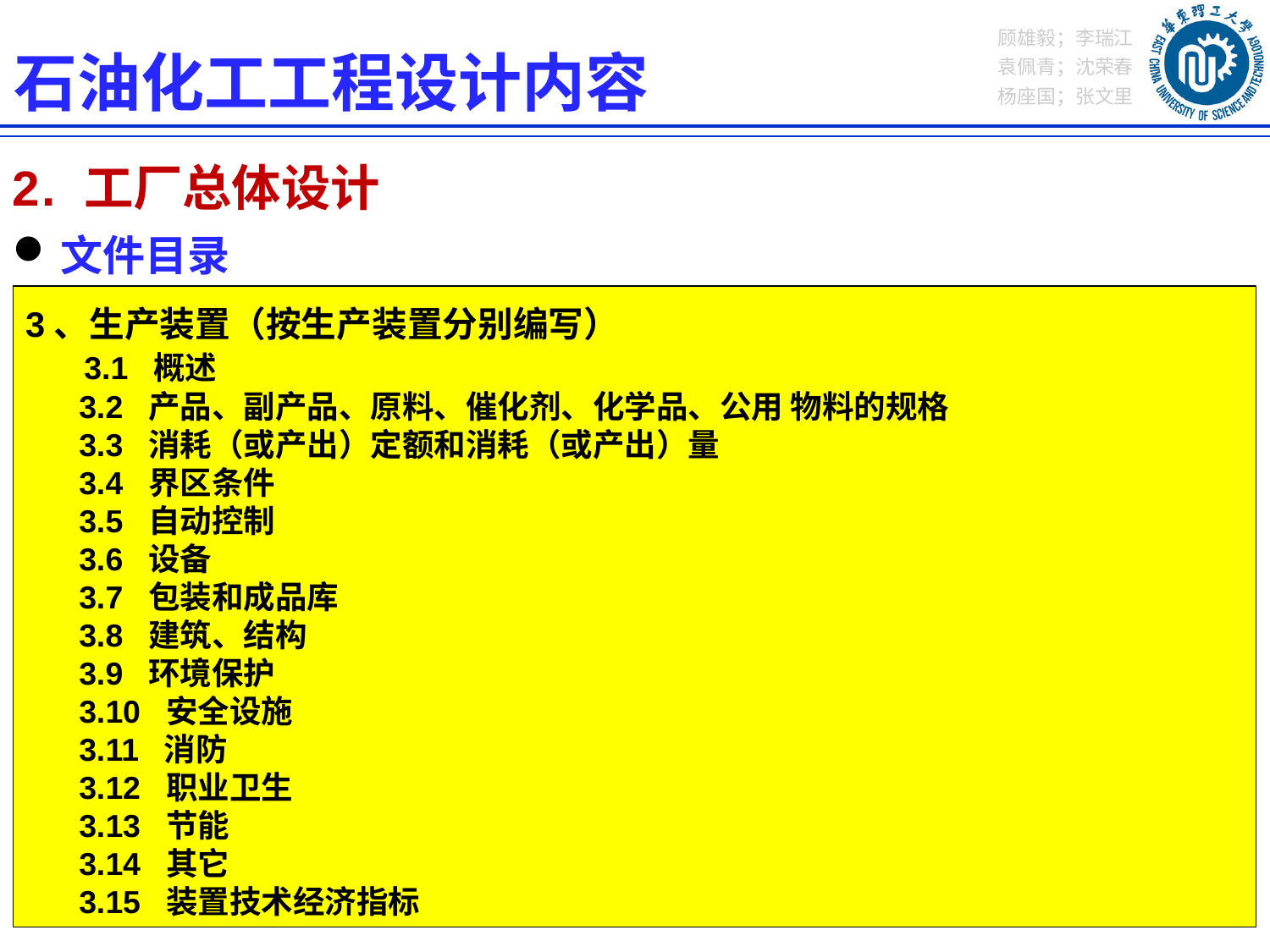

石油化工工程设计内容
工厂总体设计
文件目录

3、生产装置（按生产装置分别编写）
      3.1  概述
      3.2  产品、副产品、原料、催化剂、化学品、公用 物料的规格
      3.3  消耗（或产出）定额和消耗（或产出）量
      3.4  界区条件
      3.5  自动控制
      3.6  设备
      3.7  包装和成品库
      3.8  建筑、结构
      3.9  环境保护
      3.10  安全设施
      3.11  消防
      3.12  职业卫生
      3.13  节能
      3.14  其它
      3.15  装置技术经济指标